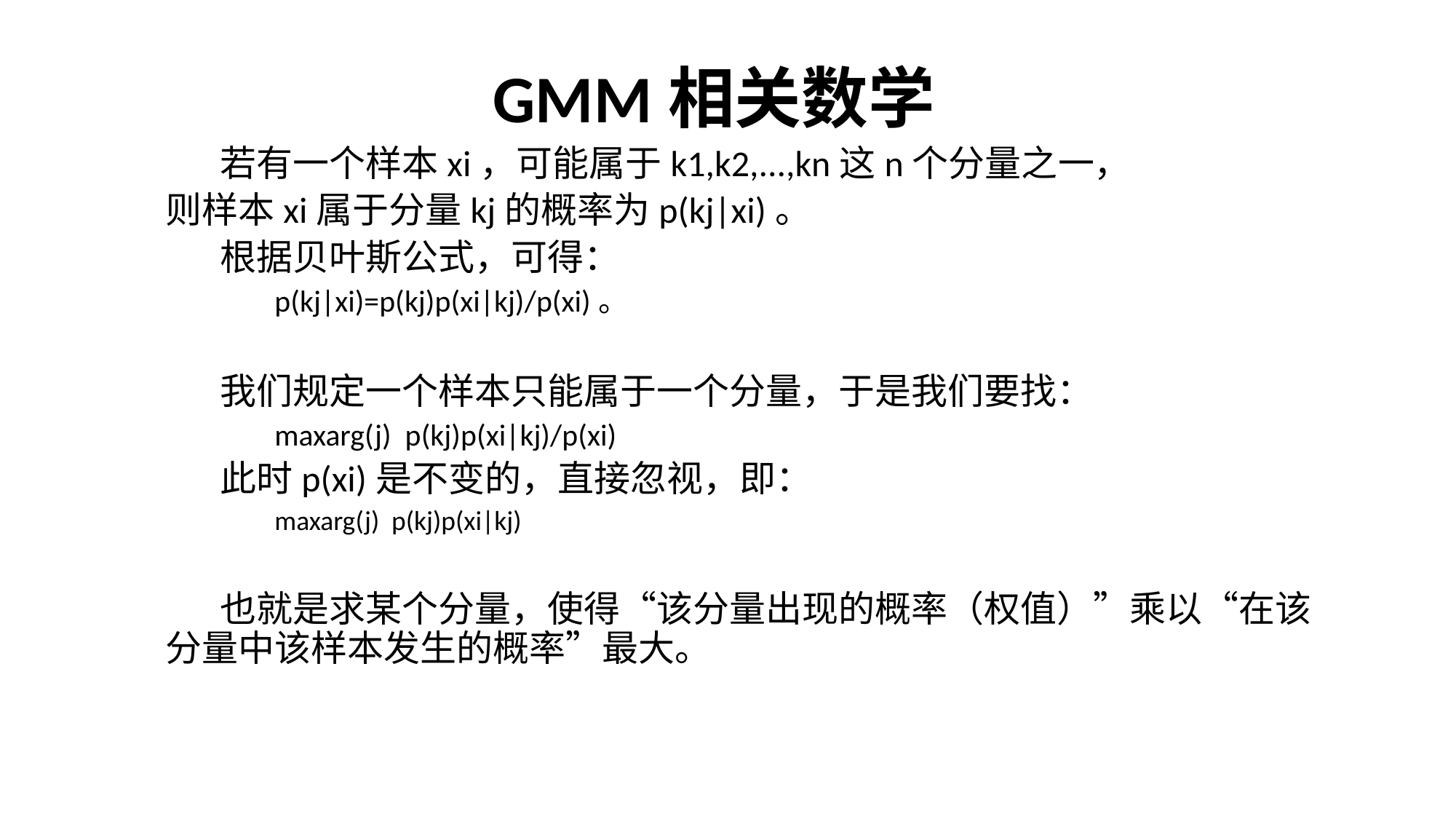

GMM相关数学
若有一个样本xi，可能属于k1,k2,...,kn这n个分量之一，
则样本xi属于分量kj的概率为p(kj|xi)。
根据贝叶斯公式，可得：
p(kj|xi)=p(kj)p(xi|kj)/p(xi)。

我们规定一个样本只能属于一个分量，于是我们要找：
maxarg(j)  p(kj)p(xi|kj)/p(xi)
此时p(xi)是不变的，直接忽视，即：
maxarg(j)  p(kj)p(xi|kj)

也就是求某个分量，使得“该分量出现的概率（权值）”乘以“在该分量中该样本发生的概率”最大。